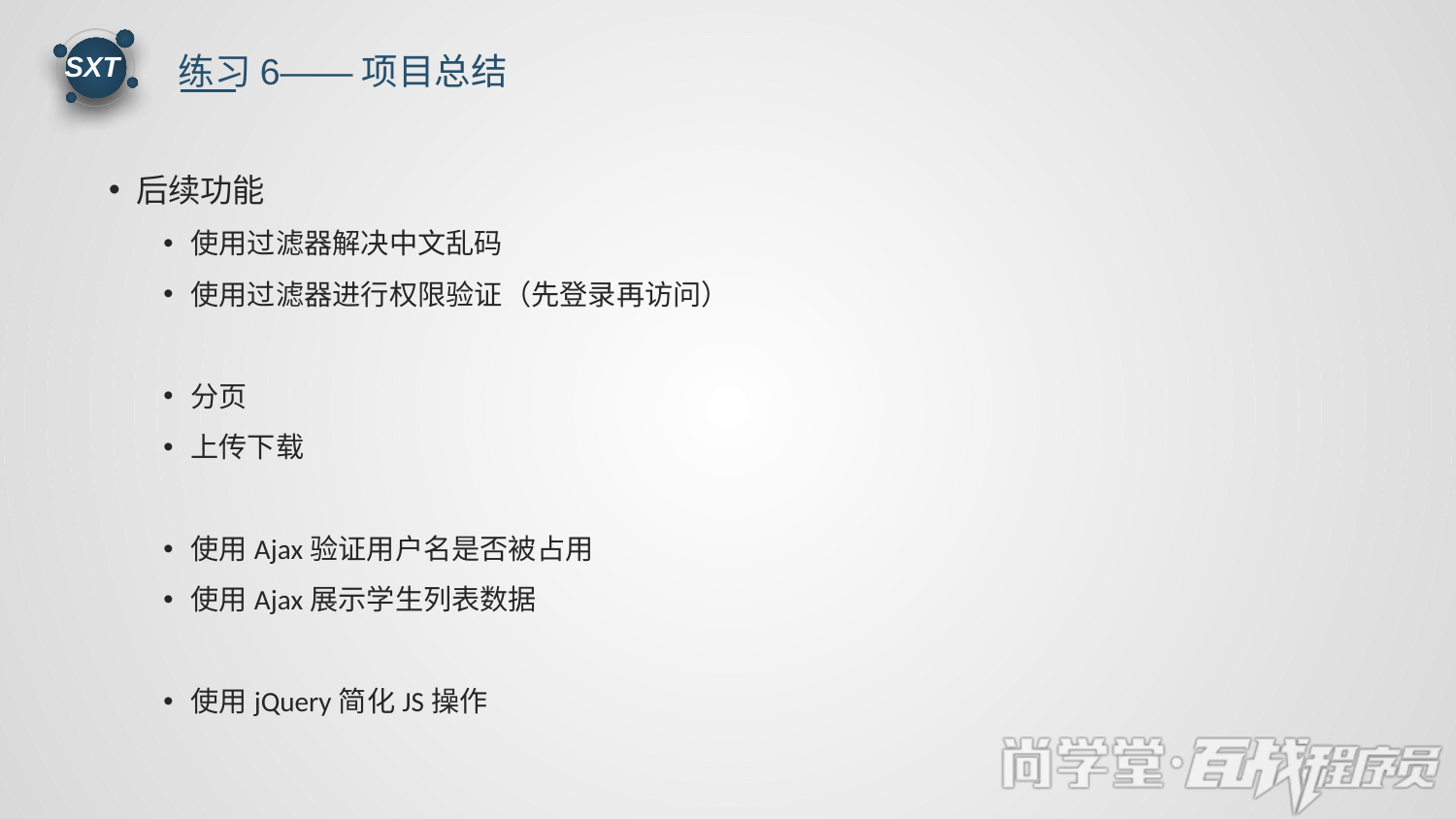

练习6——项目总结
SXT
后续功能
使用过滤器解决中文乱码
使用过滤器进行权限验证（先登录再访问）

分页
上传下载

使用Ajax验证用户名是否被占用
使用Ajax展示学生列表数据

使用jQuery简化JS操作